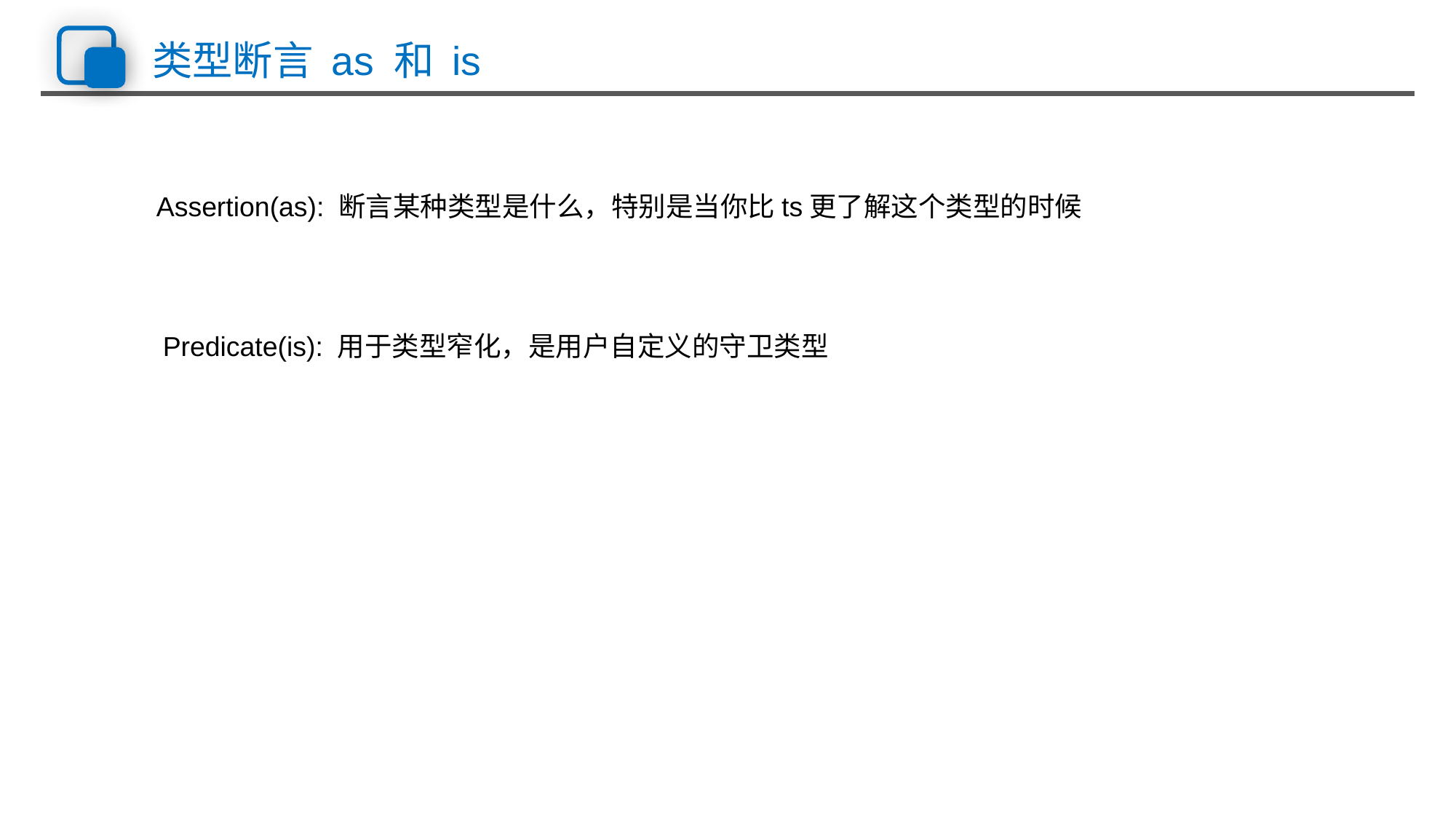

# 类型断言 as 和 is
Assertion(as): 断言某种类型是什么，特别是当你比ts更了解这个类型的时候
Predicate(is): 用于类型窄化，是用户自定义的守卫类型